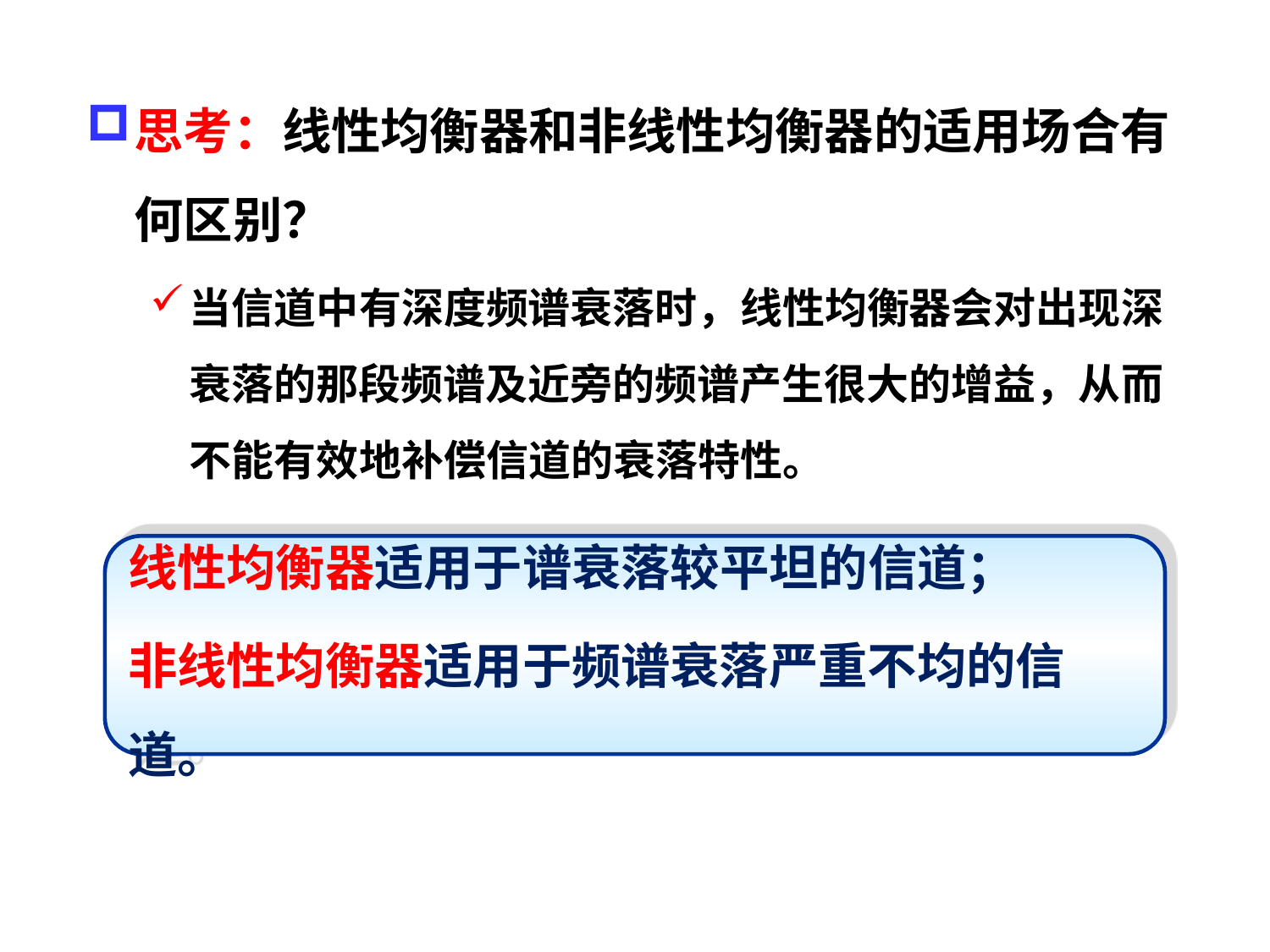

思考：线性均衡器和非线性均衡器的适用场合有何区别？
当信道中有深度频谱衰落时，线性均衡器会对出现深衰落的那段频谱及近旁的频谱产生很大的增益，从而不能有效地补偿信道的衰落特性。

线性均衡器适用于谱衰落较平坦的信道；
非线性均衡器适用于频谱衰落严重不均的信道。